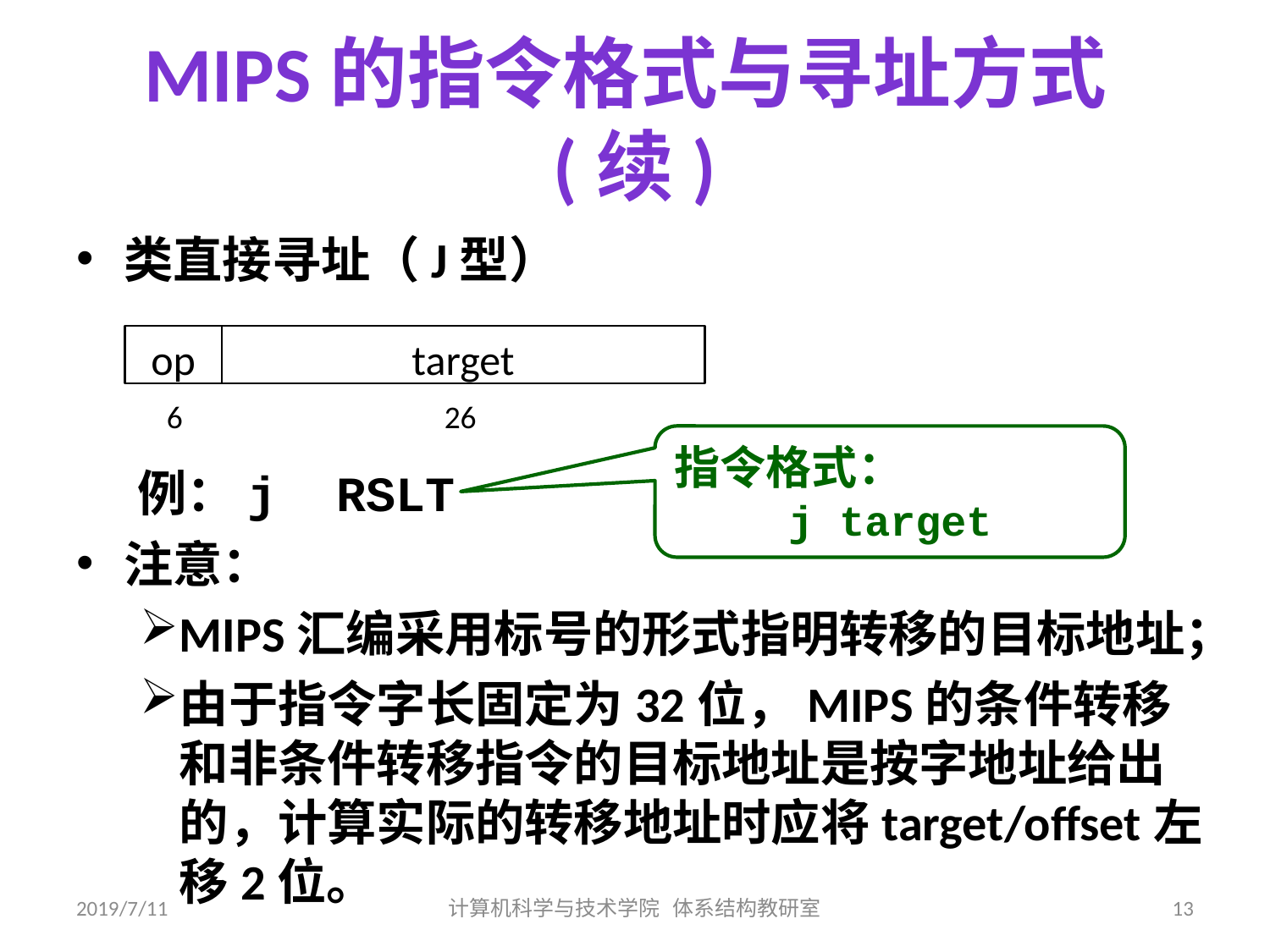

# MIPS的指令格式与寻址方式(续)
类直接寻址（J型）

注意：
MIPS汇编采用标号的形式指明转移的目标地址；
由于指令字长固定为32位，MIPS的条件转移和非条件转移指令的目标地址是按字地址给出的，计算实际的转移地址时应将target/offset左移2位。
op
target
6
26
指令格式：
j target
例：j  RSLT
2019/7/11
计算机科学与技术学院  体系结构教研室
13